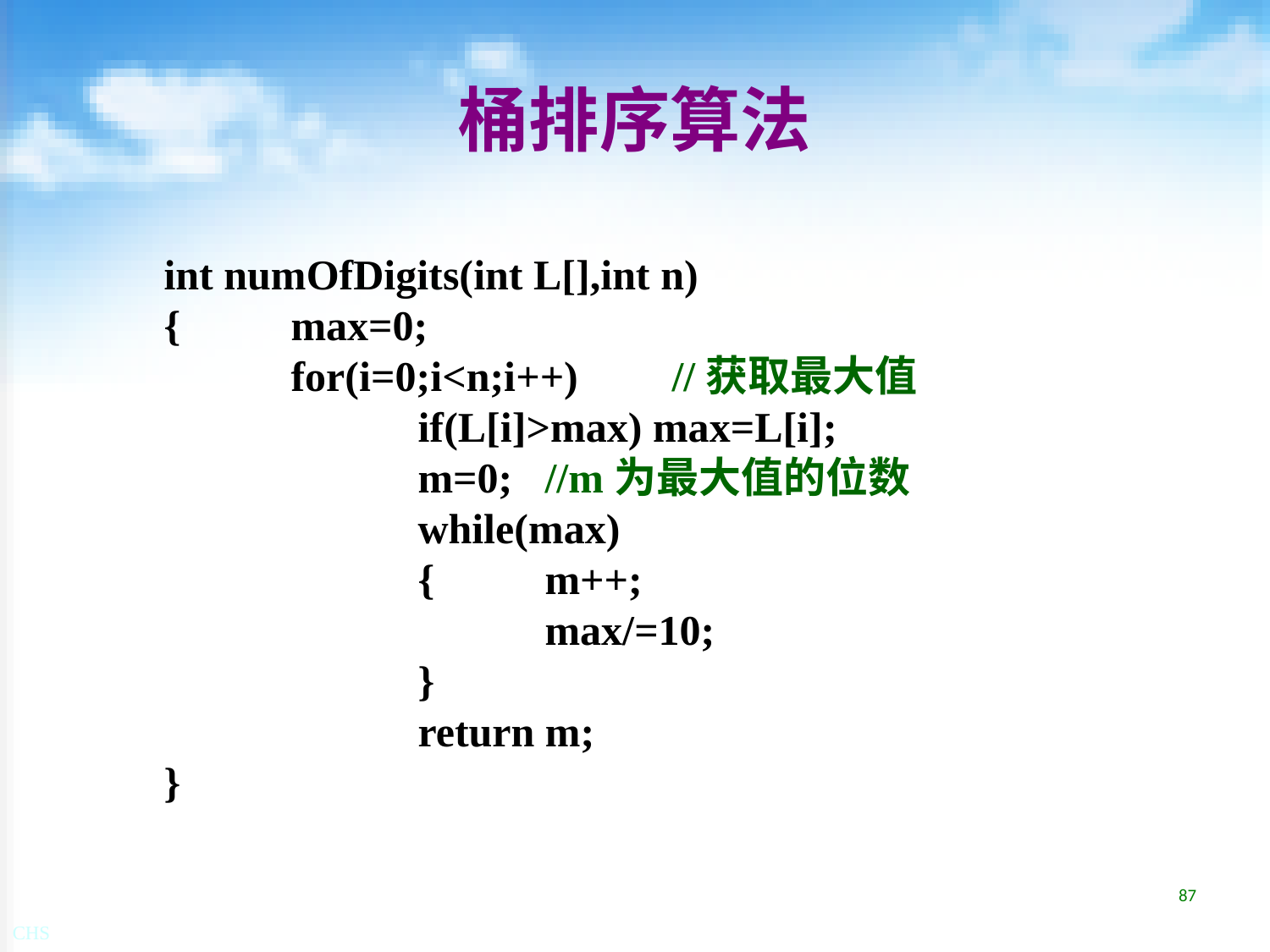

# 桶排序算法
int numOfDigits(int L[],int n)
{	max=0;
	for(i=0;i<n;i++)	//获取最大值
		if(L[i]>max) max=L[i];
		m=0;	//m为最大值的位数
		while(max)
		{	m++;
			max/=10;
		}
		return m;
}
87